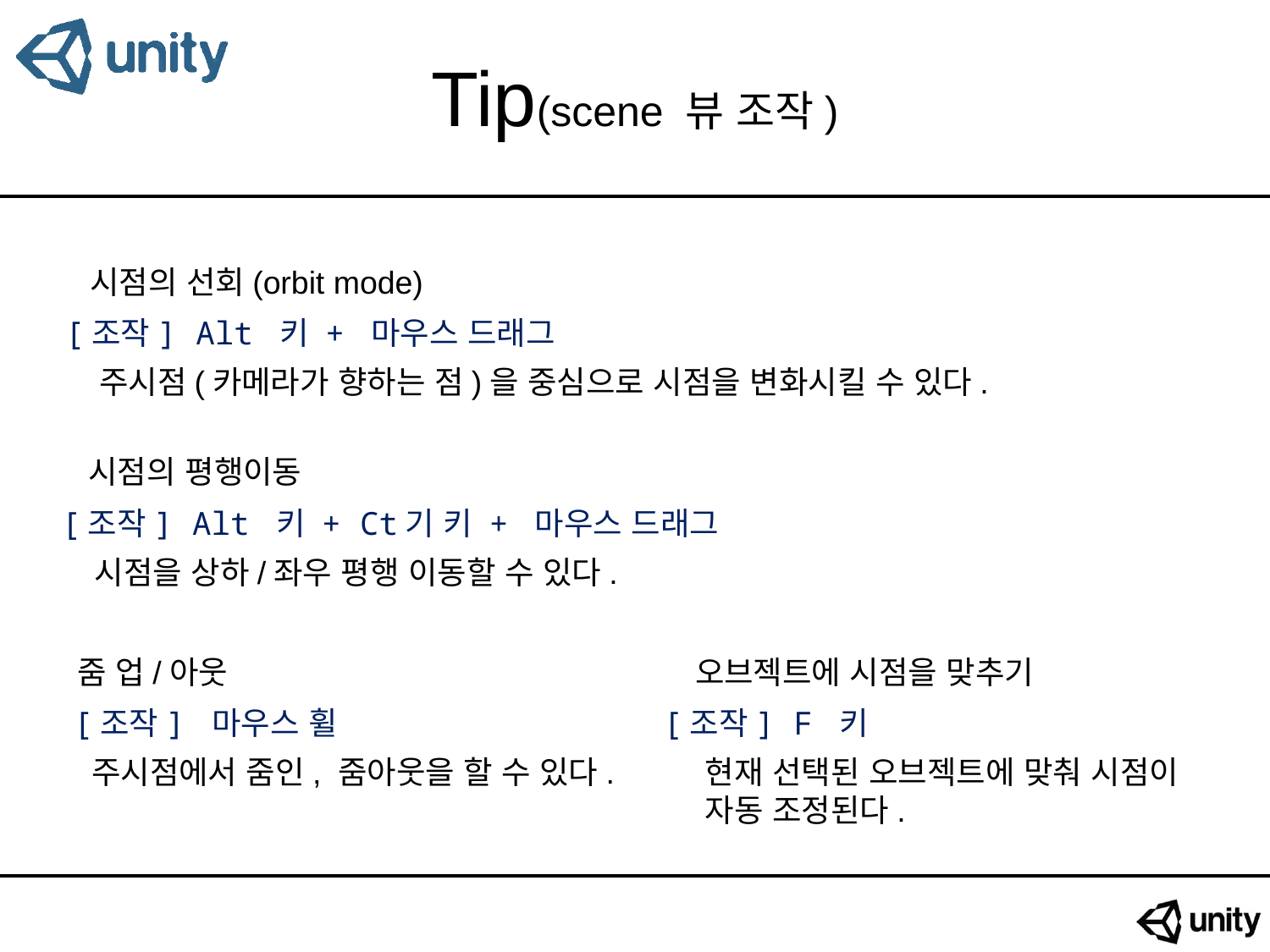

# Tip(scene 뷰 조작)
시점의 선회(orbit mode)
[조작] Alt 키 + 마우스 드래그
주시점(카메라가 향하는 점)을 중심으로 시점을 변화시킬 수 있다.
시점의 평행이동
[조작] Alt 키 + Ct기 키 + 마우스 드래그
시점을 상하/좌우 평행 이동할 수 있다.
줌 업/아웃
오브젝트에 시점을 맞추기
[조작] 마우스 휠
[조작] F 키
주시점에서 줌인, 줌아웃을 할 수 있다.
현재 선택된 오브젝트에 맞춰 시점이
자동 조정된다.